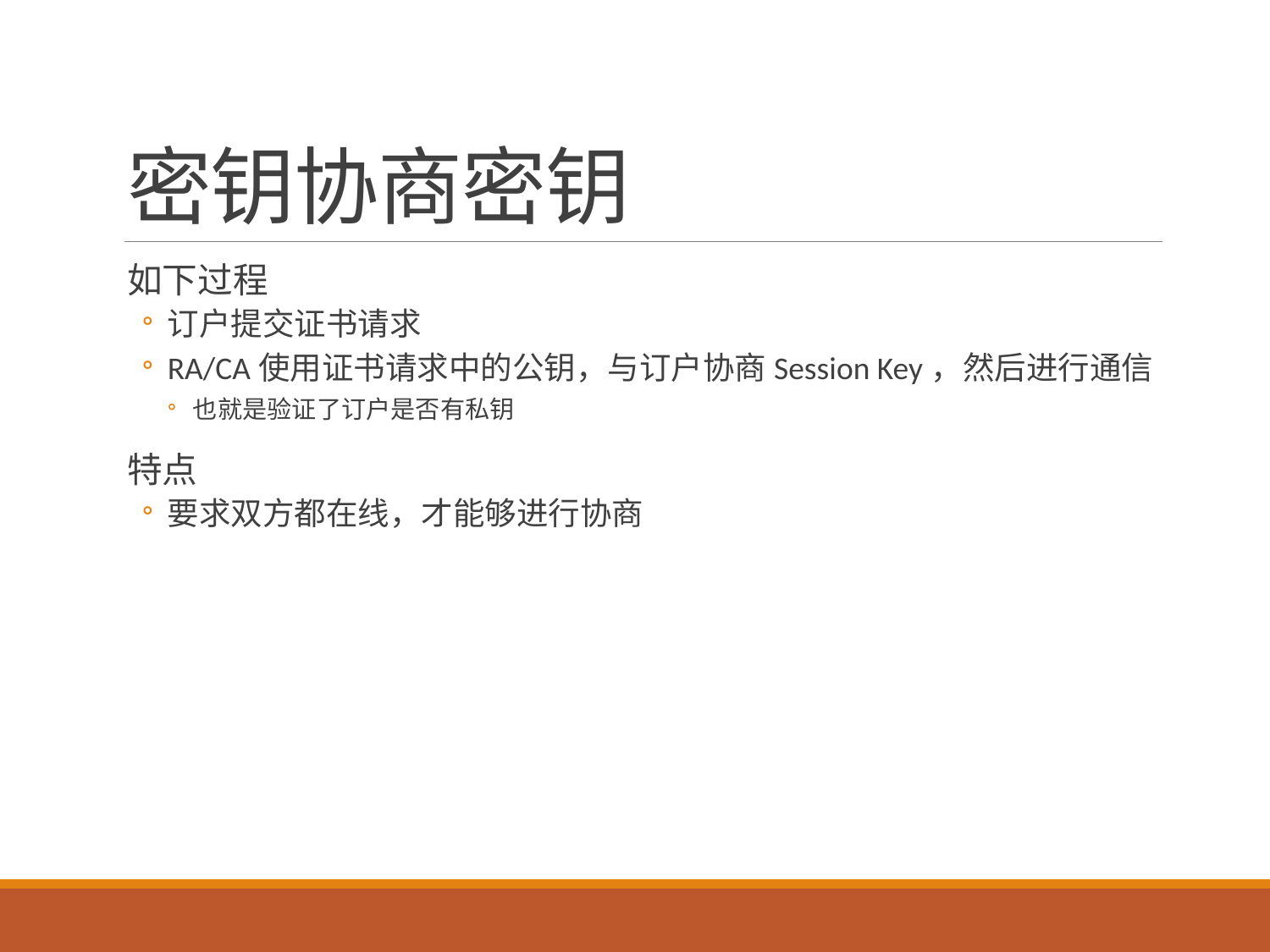

# 密钥协商密钥
如下过程
订户提交证书请求
RA/CA使用证书请求中的公钥，与订户协商Session Key，然后进行通信
也就是验证了订户是否有私钥
特点
要求双方都在线，才能够进行协商
25